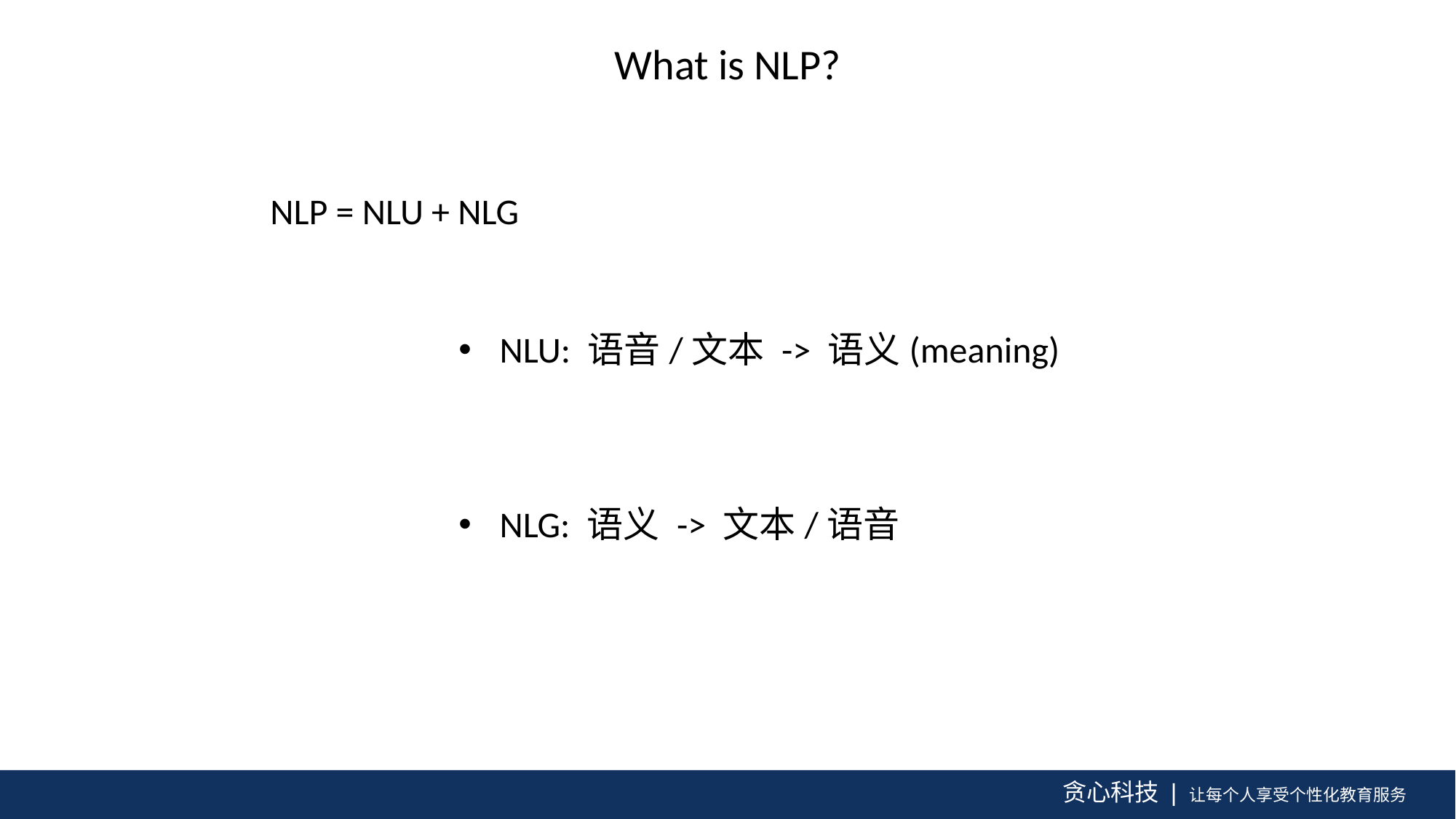

What is NLP?
NLP = NLU + NLG
NLU: 语音/文本 -> 语义(meaning)

NLG: 语义 -> 文本/语音